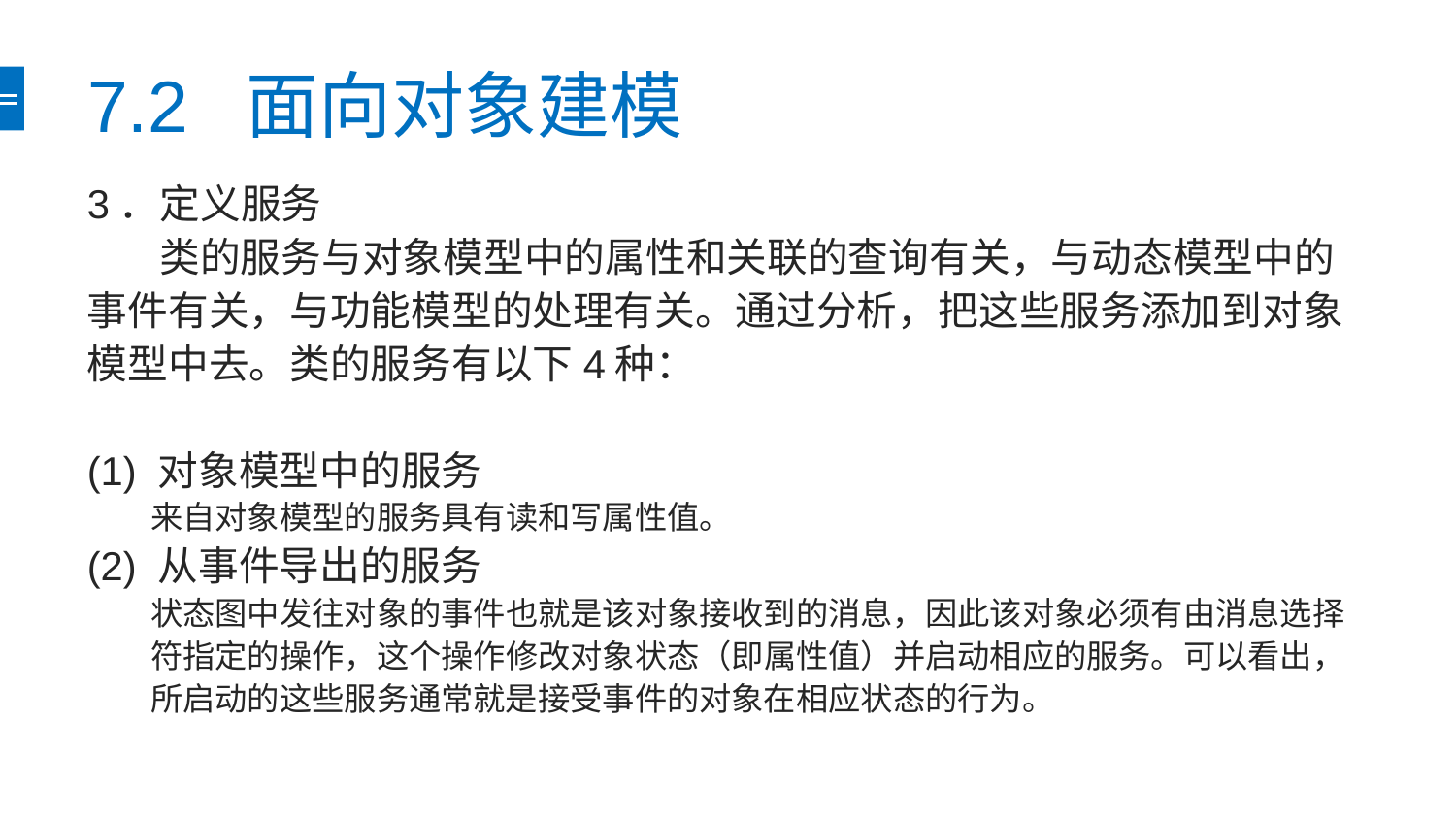

# 7.2  面向对象建模
3．定义服务
       类的服务与对象模型中的属性和关联的查询有关，与动态模型中的事件有关，与功能模型的处理有关。通过分析，把这些服务添加到对象模型中去。类的服务有以下4种：

(1) 对象模型中的服务
来自对象模型的服务具有读和写属性值。
(2) 从事件导出的服务
状态图中发往对象的事件也就是该对象接收到的消息，因此该对象必须有由消息选择符指定的操作，这个操作修改对象状态（即属性值）并启动相应的服务。可以看出，所启动的这些服务通常就是接受事件的对象在相应状态的行为。